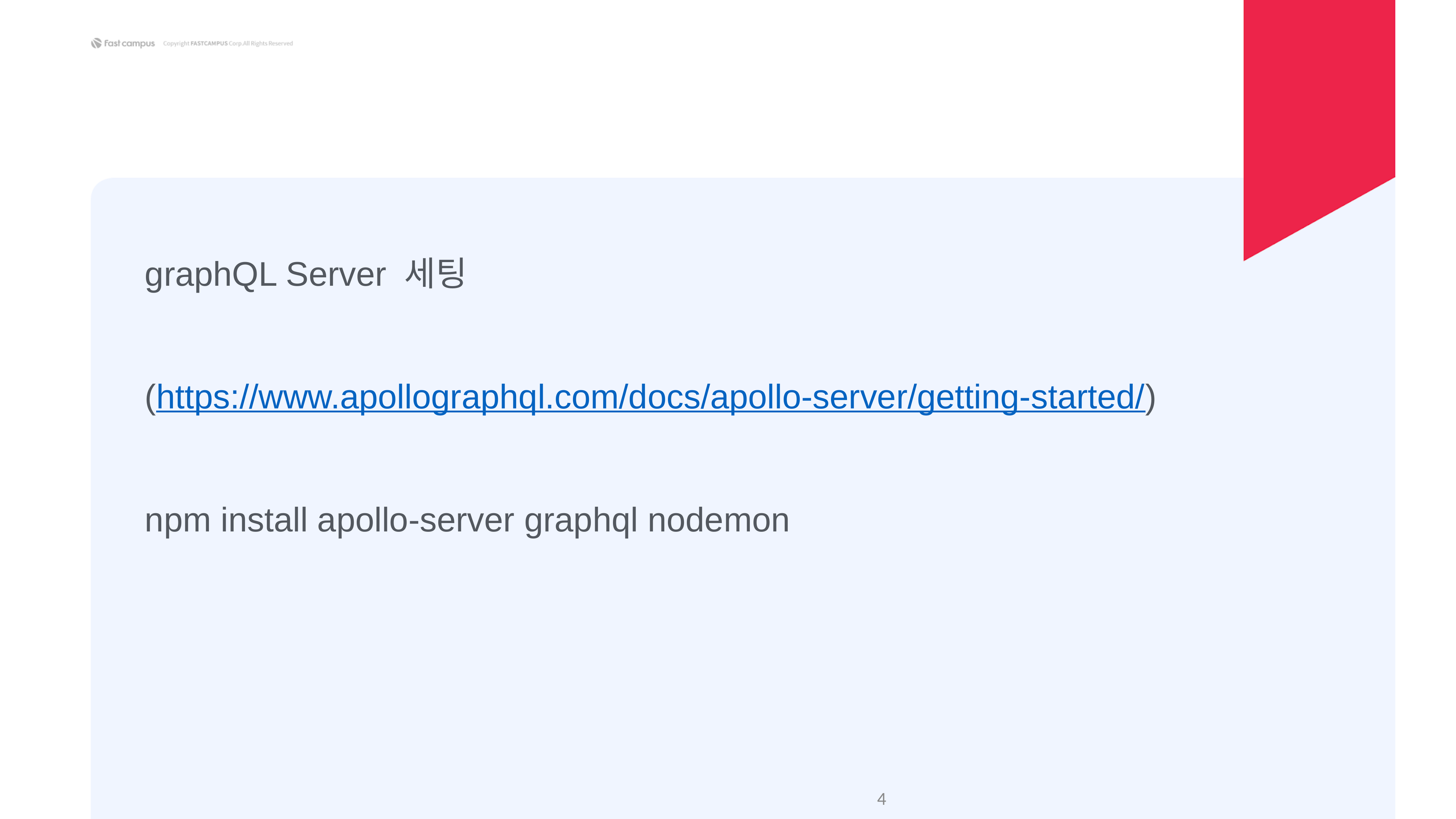

graphQL Server 세팅

(https://www.apollographql.com/docs/apollo-server/getting-started/)

npm install apollo-server graphql nodemon
4